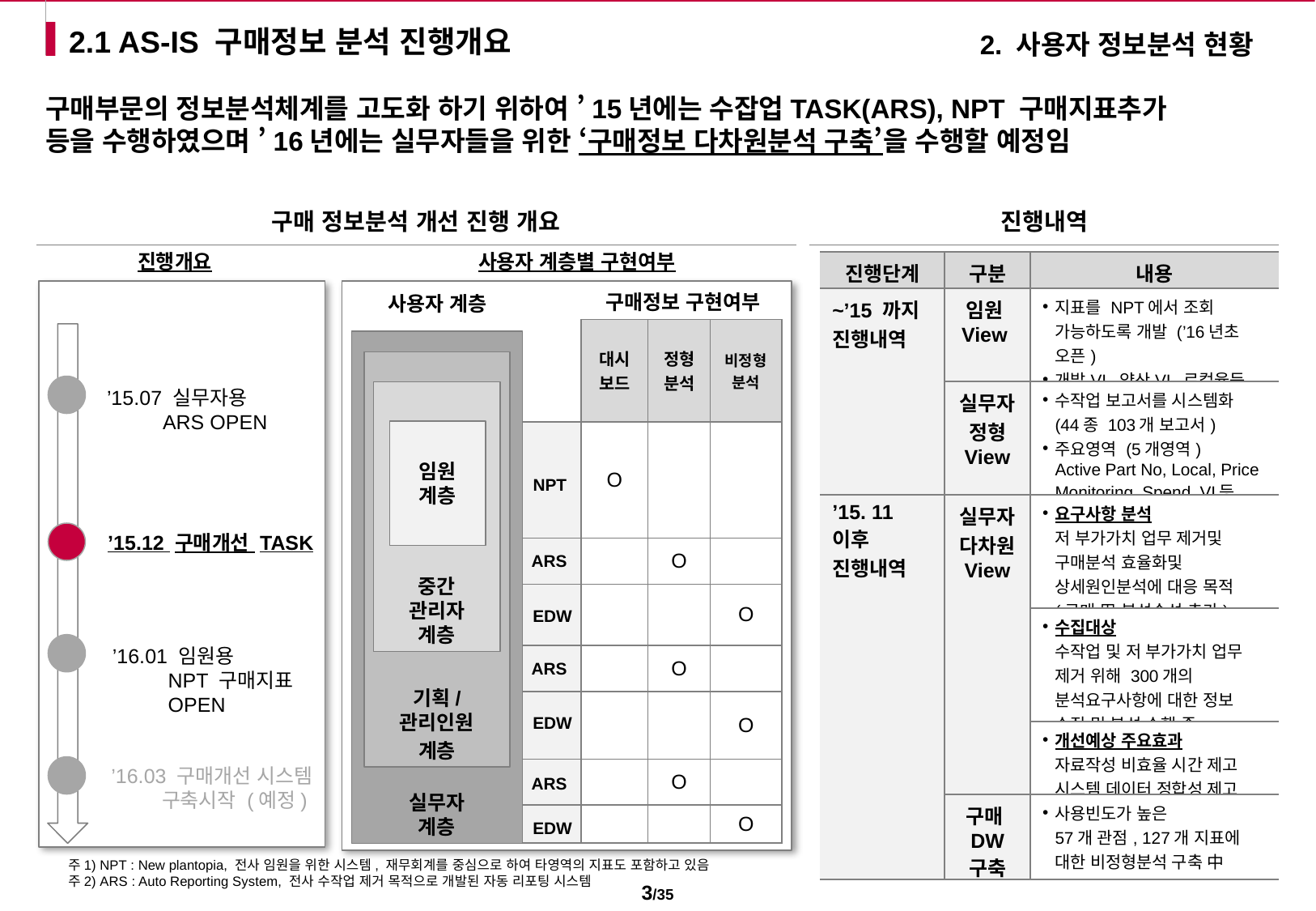

# 2.1 AS-IS 구매정보 분석 진행개요
2. 사용자 정보분석 현황
구매부문의 정보분석체계를 고도화 하기 위하여 ’15년에는 수잡업TASK(ARS), NPT 구매지표추가
등을 수행하였으며 ’16년에는 실무자들을 위한 ‘구매정보 다차원분석 구축’을 수행할 예정임
구매 정보분석 개선 진행 개요
진행내역
진행개요
사용자 계층별 구현여부
| 진행단계 | 구분 | 내용 |
| --- | --- | --- |
| ~’15 까지 진행내역 | 임원 View | 지표를 NPT에서 조회 가능하도록 개발 (’16년초 오픈) 개발VI, 양산VI, 로컬율등 |
|  | 실무자 정형 View | 수작업 보고서를 시스템화 (44종 103개 보고서) 주요영역 (5개영역) Active Part No, Local, Price Monitoring, Spend, VI등 |
| ’15. 11 이후 진행내역 | 실무자 다차원 View | 요구사항 분석 저 부가가치 업무 제거및 구매분석 효율화및 상세원인분석에 대응 목적 (구매 用 분석속성 추가) |
|  |  | 수집대상 수작업 및 저 부가가치 업무 제거 위해 300개의 분석요구사항에 대한 정보 수집 및 분석 수행 중 |
|  |  | 개선예상 주요효과 자료작성 비효율 시간 제고 시스템 데이터 정합성 제고 |
|  | 구매DW 구축 | 사용빈도가 높은 57개 관점, 127개 지표에 대한 비정형분석 구축 中 |

구매정보 구현여부
사용자 계층
|  | 대시보드 | 정형분석 | 비정형 분석 |
| --- | --- | --- | --- |
|  | O |  |  |
|  |  | O |  |
|  |  |  | O |
|  |  | O |  |
|  |  |  | O |
|  |  | O |  |
|  |  |  | O |

실무자
계층
기획/
관리인원
계층

’15.07 실무자용
         ARS OPEN
중간
관리자
계층
임원
계층
NPT

’15.12 구매개선 TASK
ARS
EDW

’16.01 임원용
         NPT 구매지표
         OPEN
ARS
EDW

’16.03 구매개선 시스템
         구축시작 (예정)
ARS
EDW
주1) NPT : New plantopia, 전사 임원을 위한 시스템, 재무회계를 중심으로 하여 타영역의 지표도 포함하고 있음
주2) ARS : Auto Reporting System, 전사 수작업 제거 목적으로 개발된 자동 리포팅 시스템